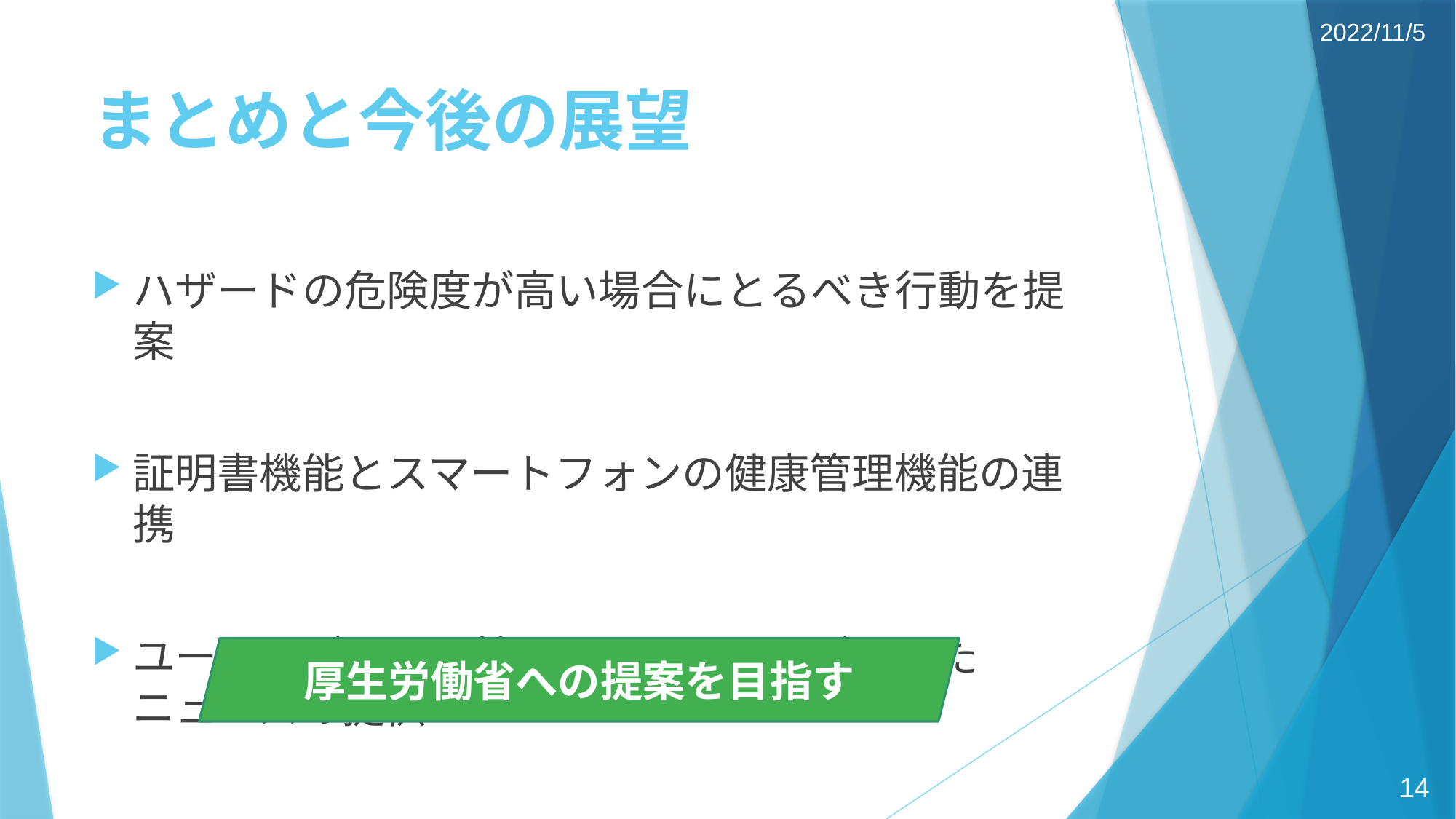

2022/11/5
# まとめと今後の展望
ハザードの危険度が高い場合にとるべき行動を提案

証明書機能とスマートフォンの健康管理機能の連携

ユーザのデータを基にパーソナライズされたニュースの提供
厚生労働省への提案を目指す
14